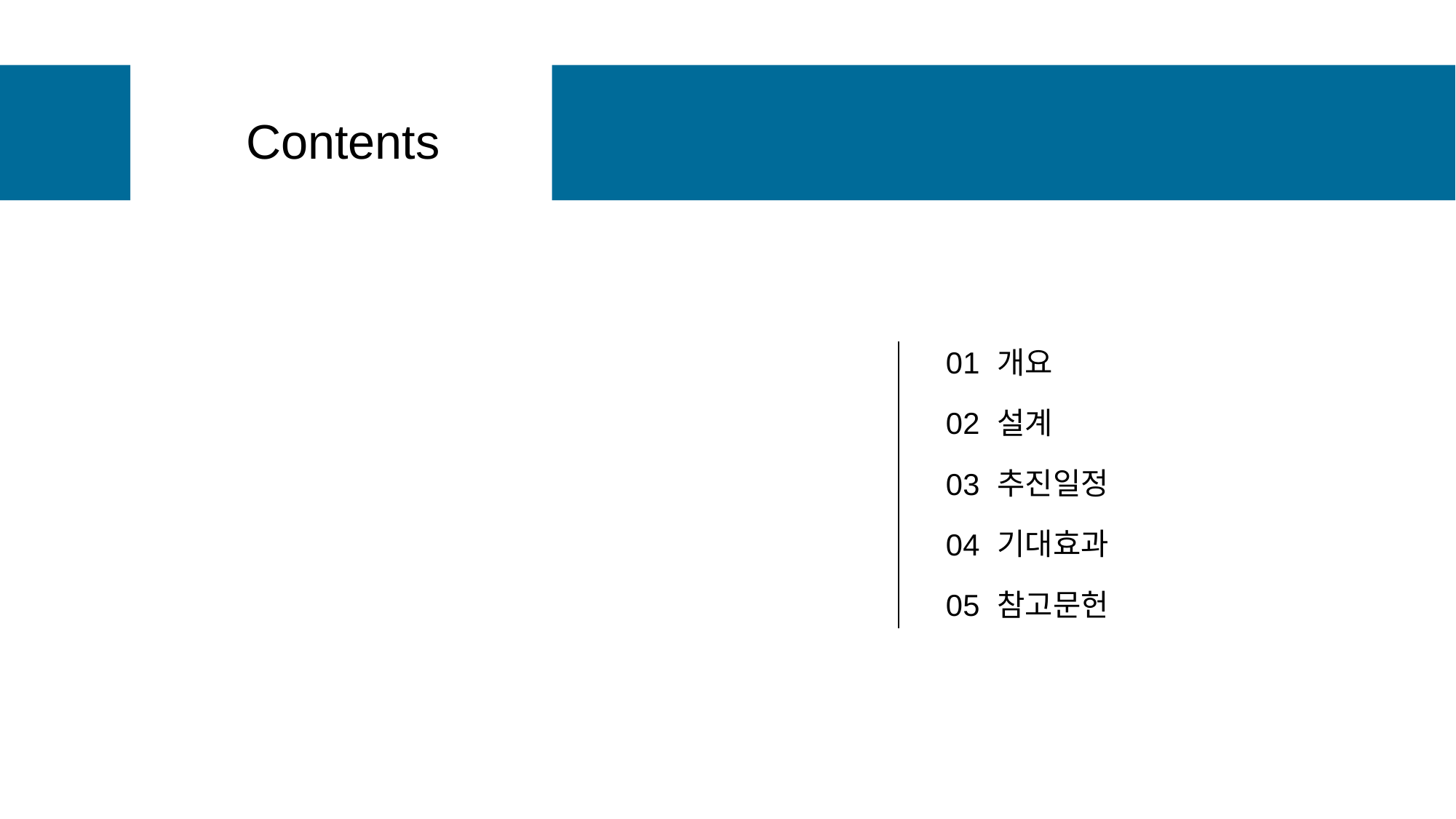

Contents
01
개요
02
설계
03
추진일정
04
기대효과
05
참고문헌